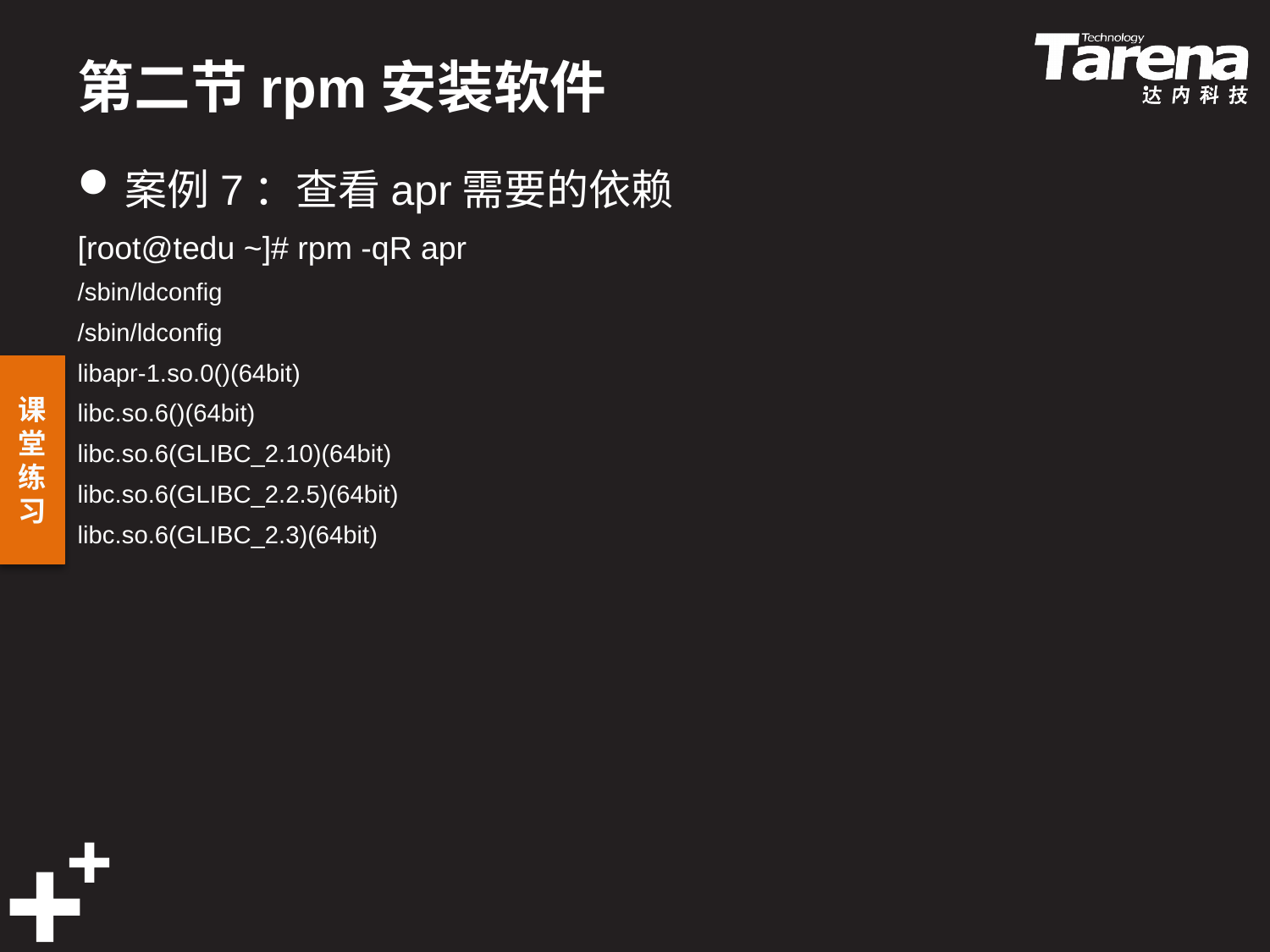

# 第二节rpm安装软件
案例7：查看apr需要的依赖
[root@tedu ~]# rpm -qR apr
/sbin/ldconfig
/sbin/ldconfig
libapr-1.so.0()(64bit)
libc.so.6()(64bit)
libc.so.6(GLIBC_2.10)(64bit)
libc.so.6(GLIBC_2.2.5)(64bit)
libc.so.6(GLIBC_2.3)(64bit)